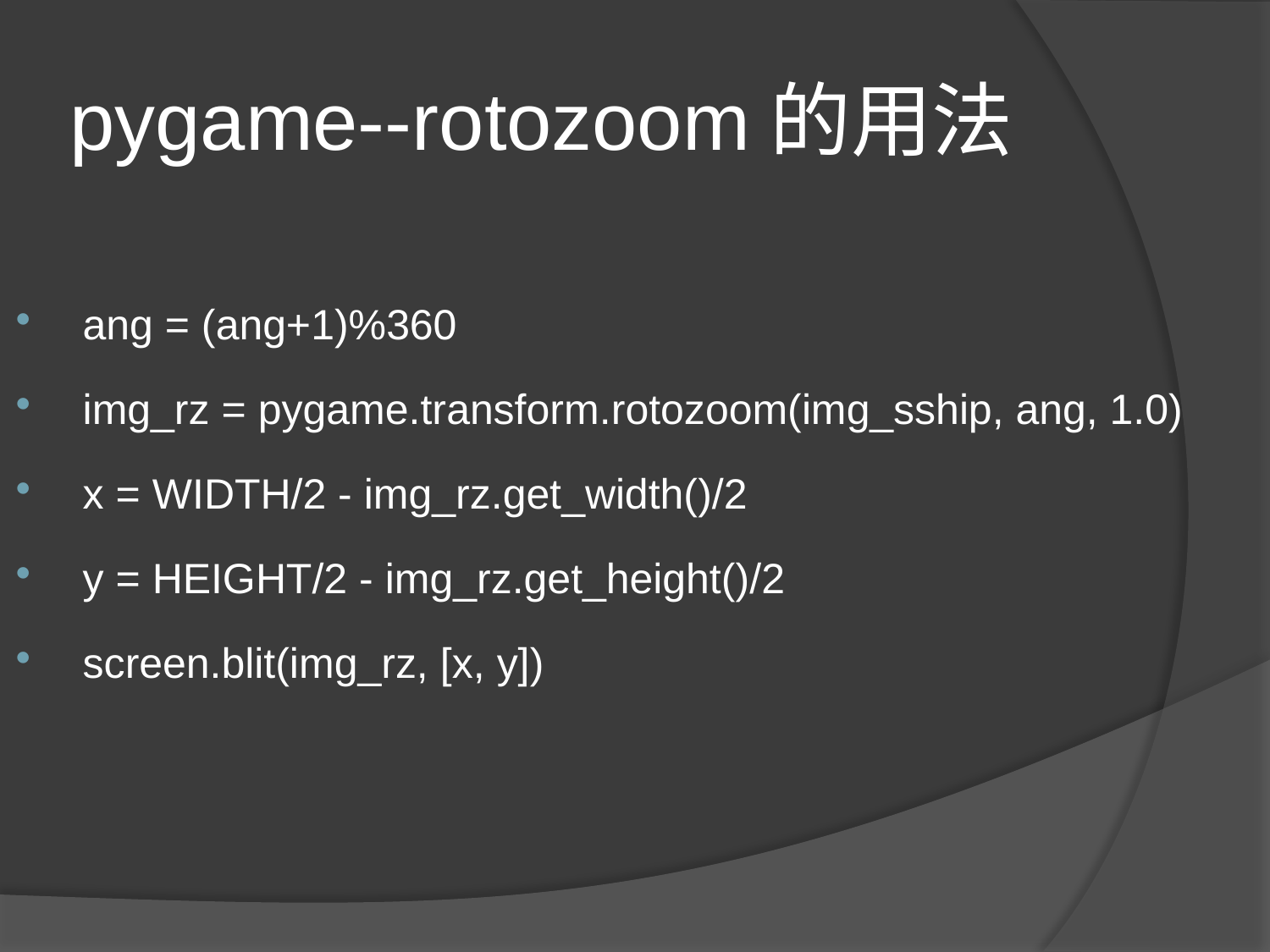

# pygame--rotozoom的用法
 ang = (ang+1)%360
 img_rz = pygame.transform.rotozoom(img_sship, ang, 1.0)
 x = WIDTH/2 - img_rz.get_width()/2
 y = HEIGHT/2 - img_rz.get_height()/2
 screen.blit(img_rz, [x, y])